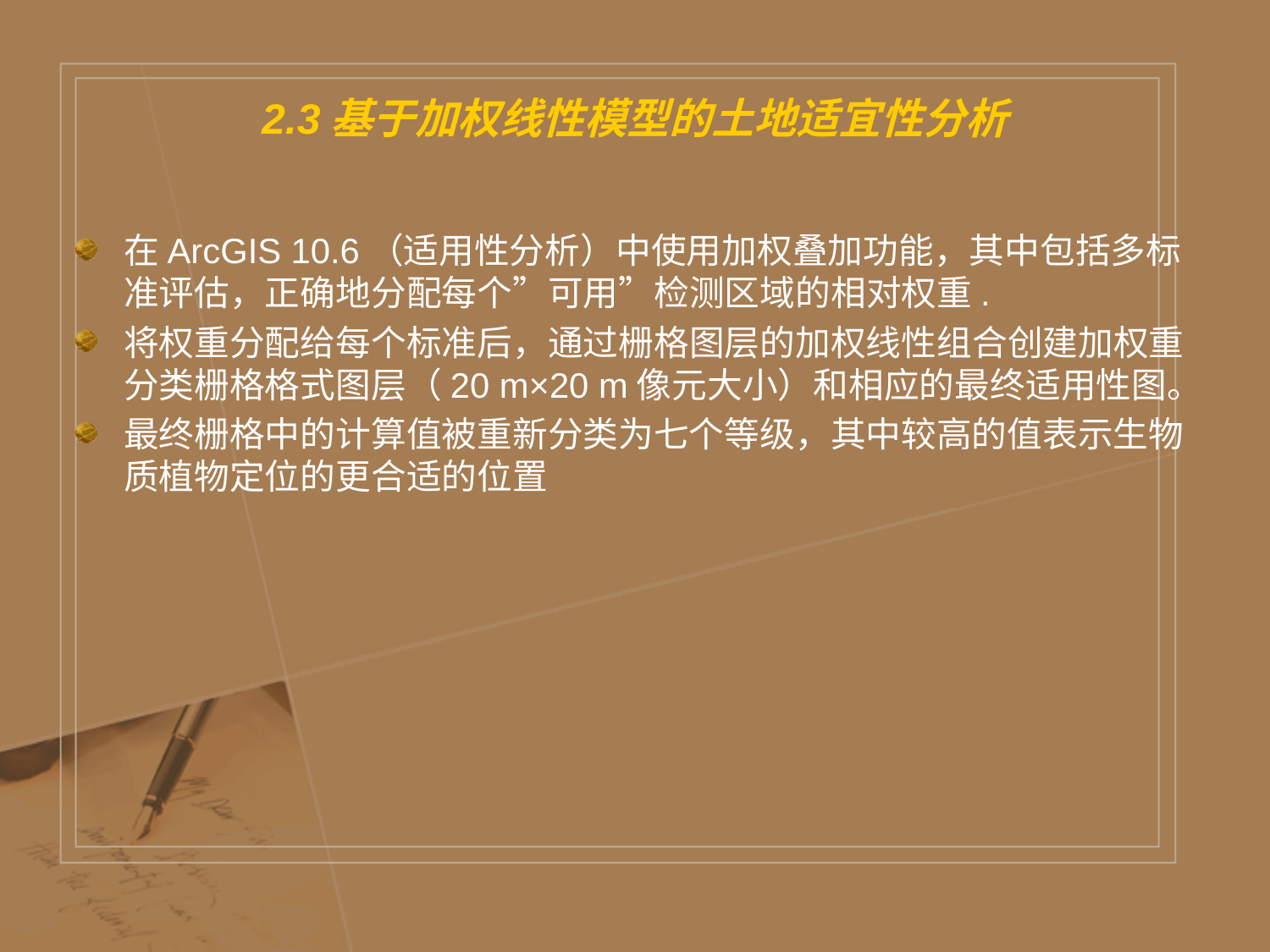

# 2.3基于加权线性模型的土地适宜性分析
在ArcGIS 10.6（适用性分析）中使用加权叠加功能，其中包括多标准评估，正确地分配每个”可用”检测区域的相对权重.
将权重分配给每个标准后，通过栅格图层的加权线性组合创建加权重分类栅格格式图层（20 m×20 m像元大小）和相应的最终适用性图。
最终栅格中的计算值被重新分类为七个等级，其中较高的值表示生物质植物定位的更合适的位置